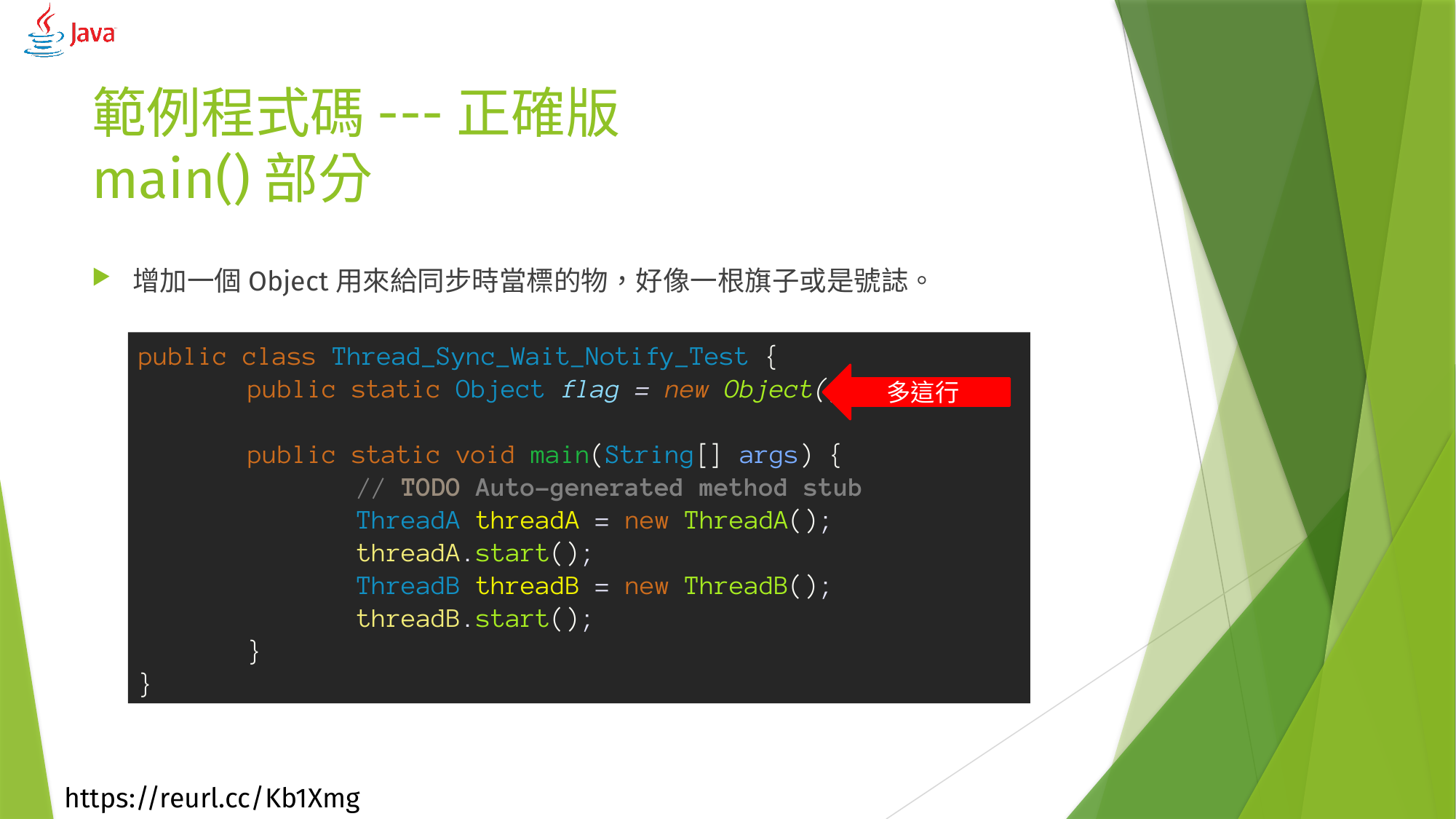

# 範例程式碼---正確版 main()部分
增加一個Object用來給同步時當標的物，好像一根旗子或是號誌。
public class Thread_Sync_Wait_Notify_Test {
	public static Object flag = new Object();

	public static void main(String[] args) {
		// TODO Auto-generated method stub
		ThreadA threadA = new ThreadA();
		threadA.start();
		ThreadB threadB = new ThreadB();
		threadB.start();
	}
}
多這行